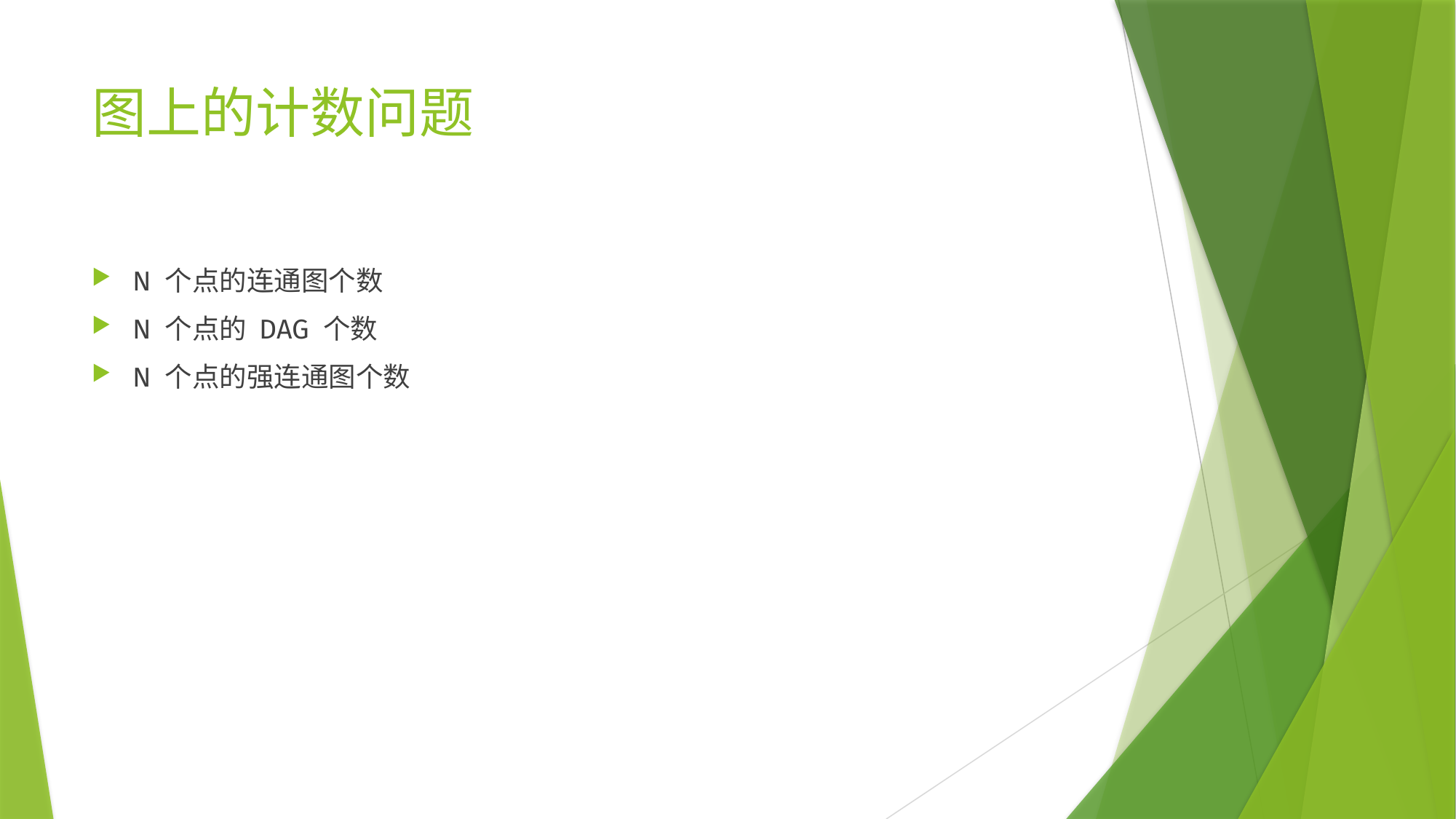

# 图上的计数问题
N 个点的连通图个数
N 个点的 DAG 个数
N 个点的强连通图个数